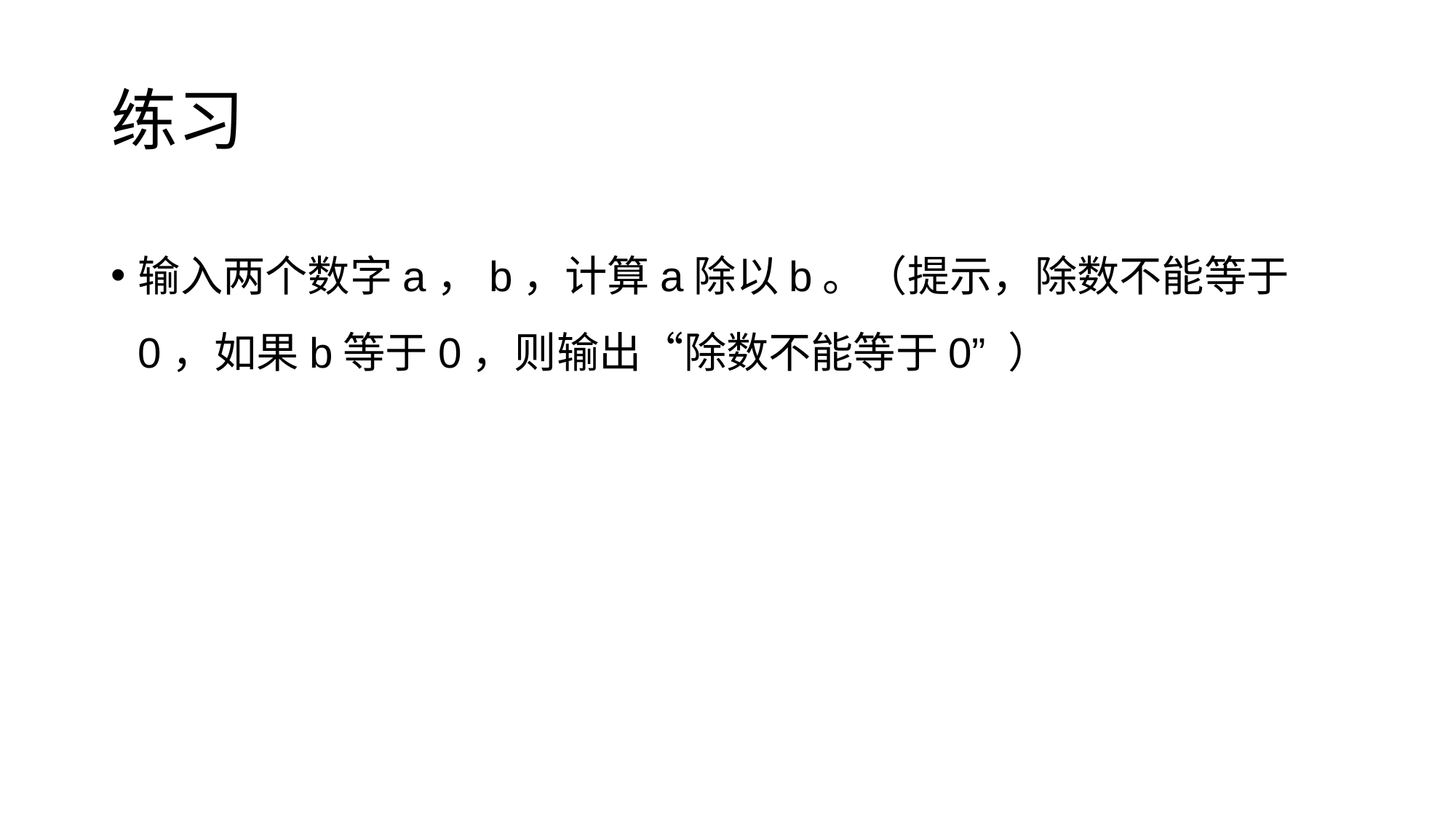

# 练习
输入两个数字a，b，计算a除以b。（提示，除数不能等于0，如果b等于0，则输出“除数不能等于0” ）